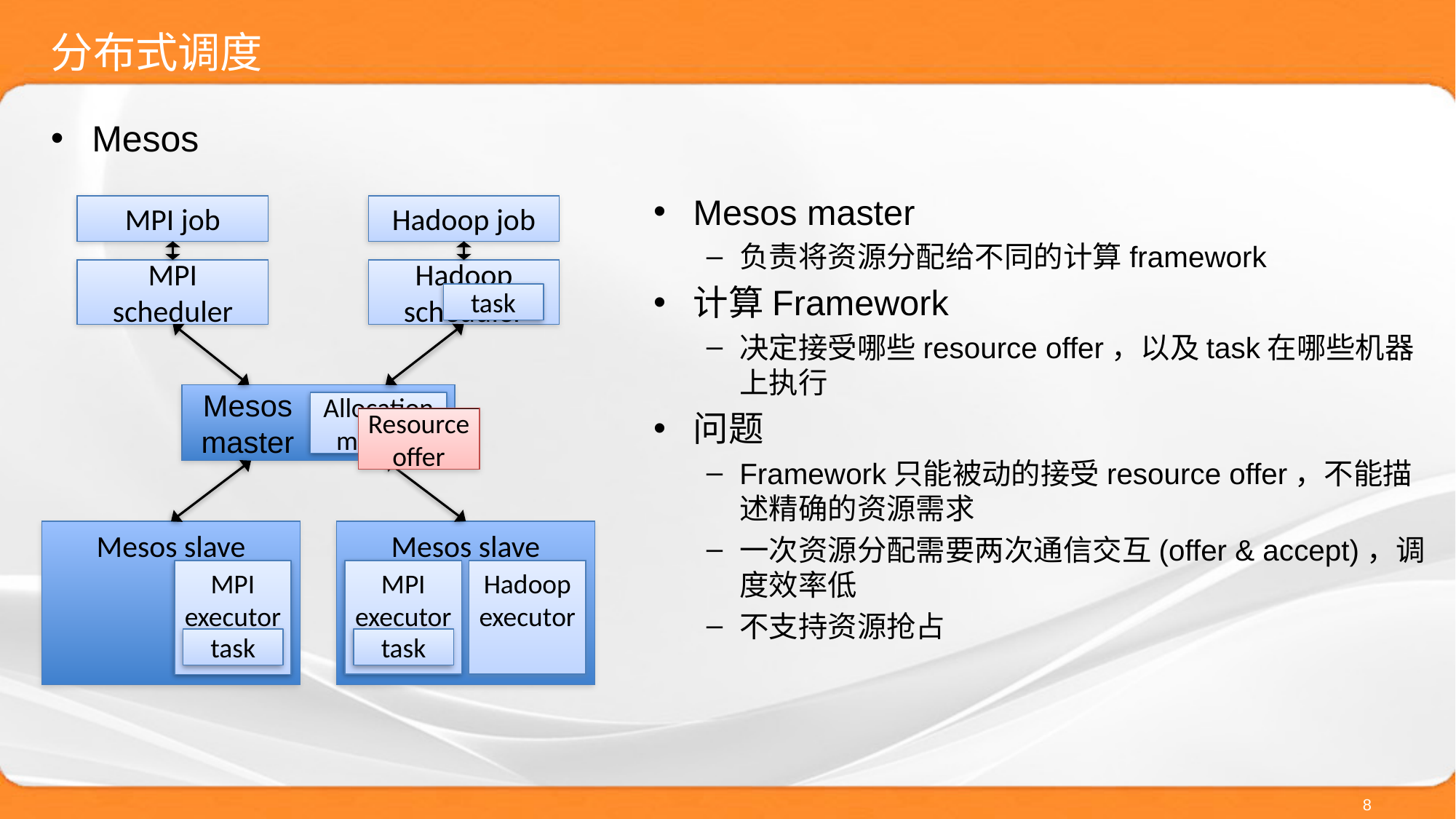

# 分布式调度
Mesos
Mesos master
负责将资源分配给不同的计算framework
计算Framework
决定接受哪些resource offer，以及task在哪些机器上执行
问题
Framework只能被动的接受resource offer，不能描述精确的资源需求
一次资源分配需要两次通信交互(offer & accept)，调度效率低
不支持资源抢占

MPI job
Hadoop job
MPI scheduler
Hadoop scheduler
task

Mesos
master
Allocation module
Resource offer
Mesos slave
Mesos slave
MPI executor
Hadoop executor
MPI executor
task
task
8